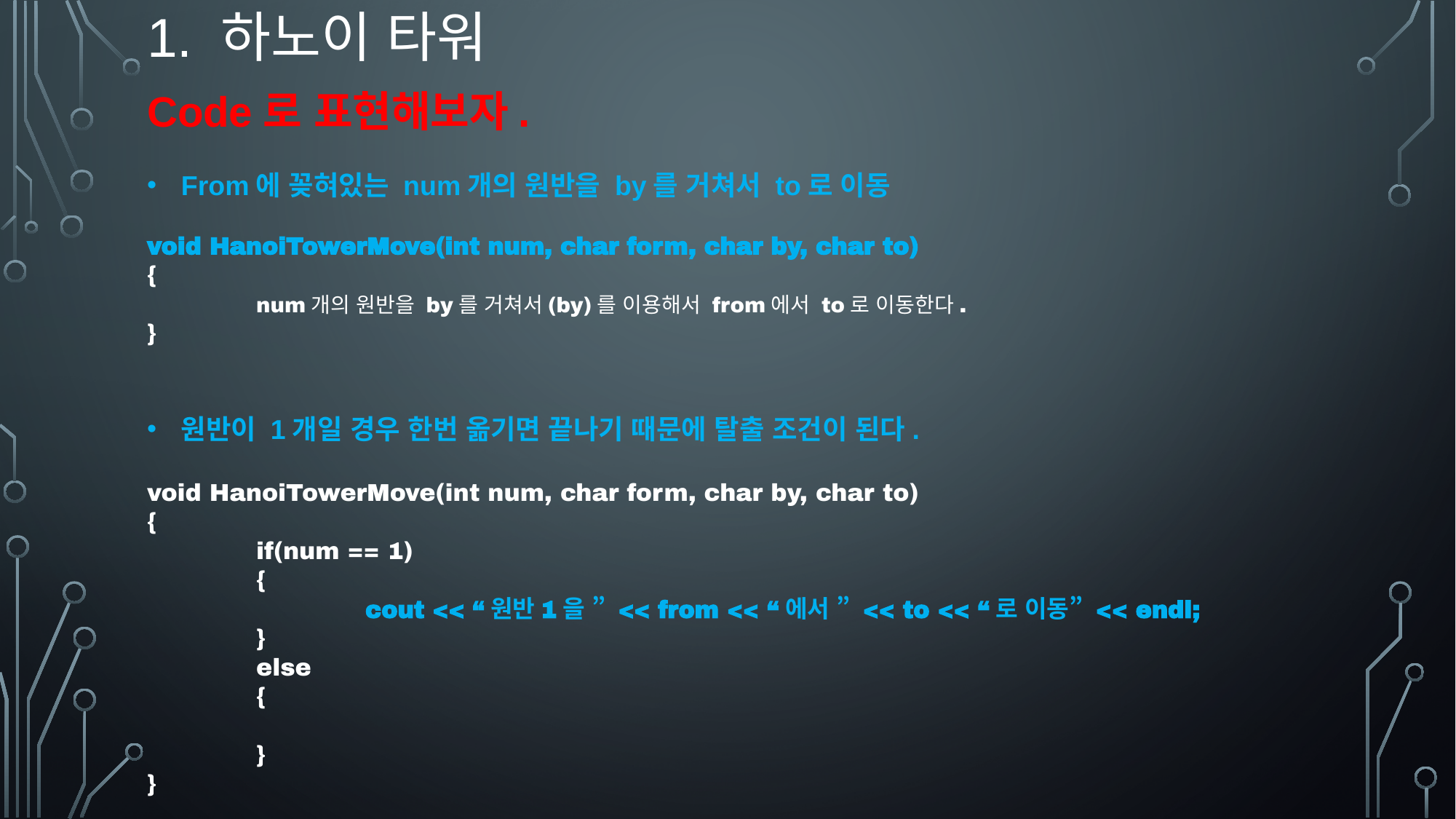

# 1. 하노이 타워
Code로 표현해보자.

From에 꽂혀있는 num개의 원반을 by를 거쳐서 to로 이동

void HanoiTowerMove(int num, char form, char by, char to)
{
	num개의 원반을 by를 거쳐서(by)를 이용해서 from에서 to로 이동한다.
}

원반이 1개일 경우 한번 옮기면 끝나기 때문에 탈출 조건이 된다.

void HanoiTowerMove(int num, char form, char by, char to)
{
	if(num == 1)
	{
		cout << “원반1을 ” << from << “에서 ” << to << “로 이동” << endl;
	}
	else
	{

	}
}